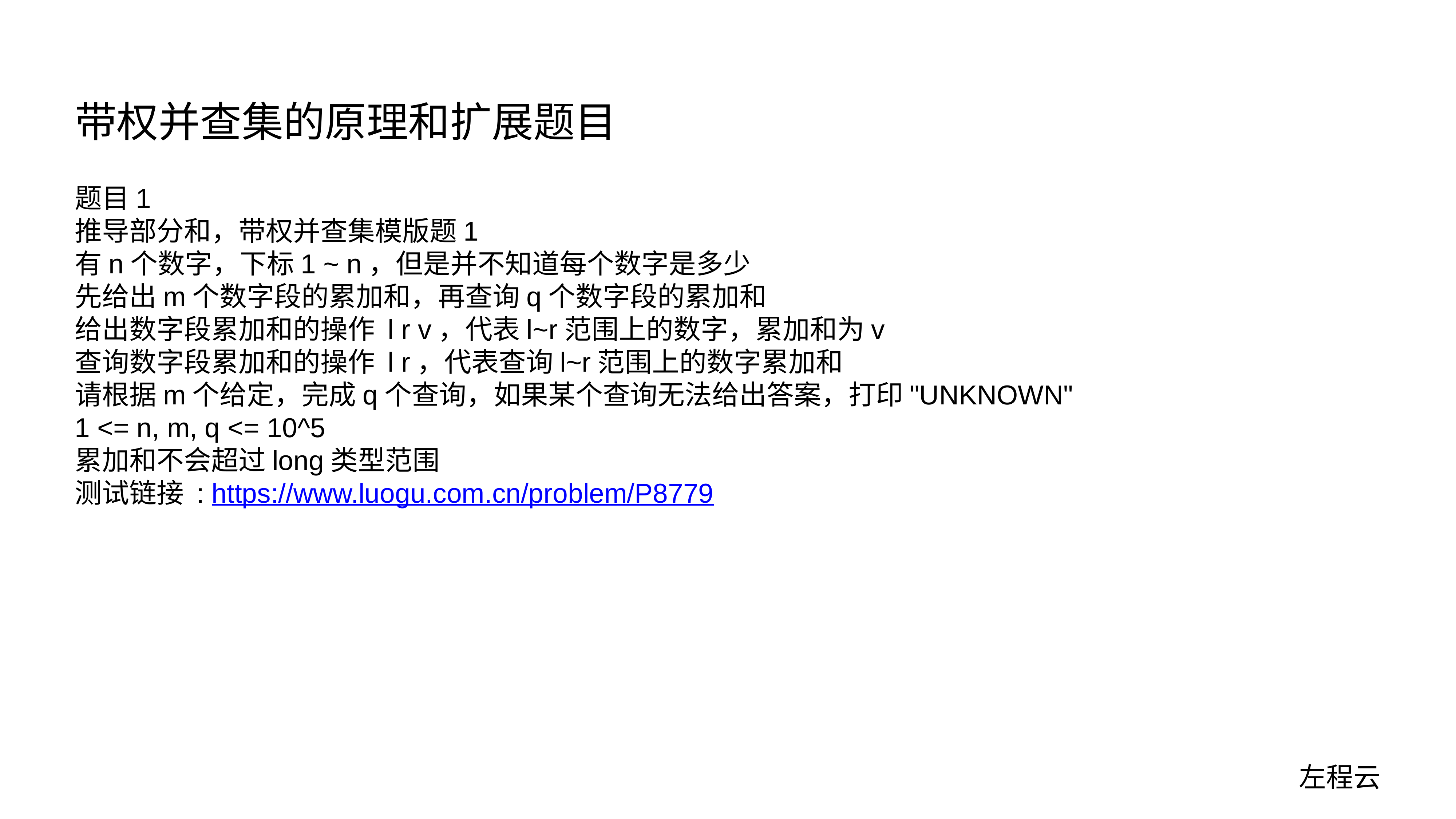

# 带权并查集的原理和扩展题目
题目1
推导部分和，带权并查集模版题1
有n个数字，下标1 ~ n，但是并不知道每个数字是多少
先给出m个数字段的累加和，再查询q个数字段的累加和
给出数字段累加和的操作 l r v，代表l~r范围上的数字，累加和为v
查询数字段累加和的操作 l r，代表查询l~r范围上的数字累加和
请根据m个给定，完成q个查询，如果某个查询无法给出答案，打印"UNKNOWN"
1 <= n, m, q <= 10^5
累加和不会超过long类型范围
测试链接 : https://www.luogu.com.cn/problem/P8779

左程云